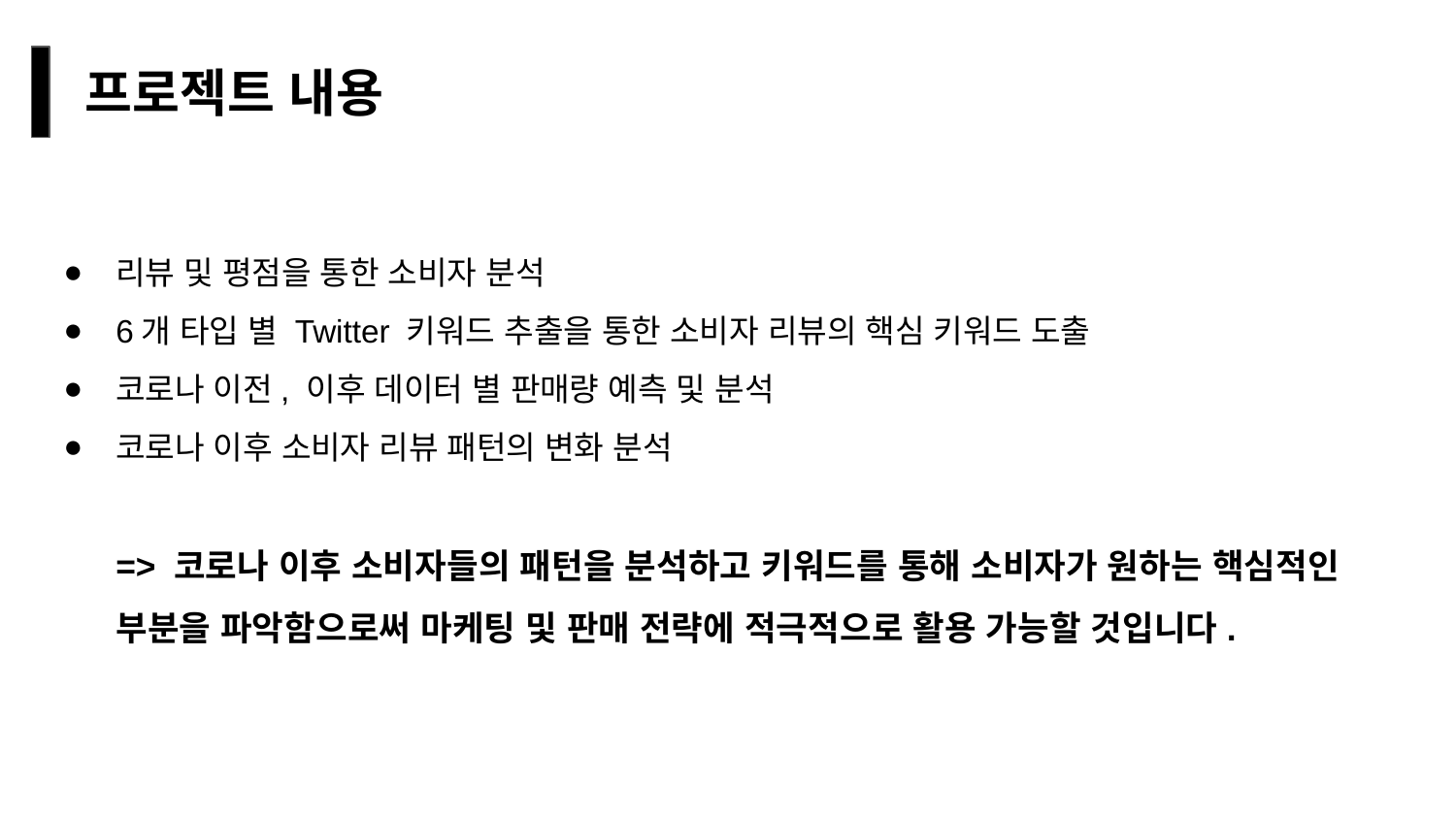

# 프로젝트 내용
리뷰 및 평점을 통한 소비자 분석
6개 타입 별 Twitter 키워드 추출을 통한 소비자 리뷰의 핵심 키워드 도출
코로나 이전, 이후 데이터 별 판매량 예측 및 분석
코로나 이후 소비자 리뷰 패턴의 변화 분석

=> 코로나 이후 소비자들의 패턴을 분석하고 키워드를 통해 소비자가 원하는 핵심적인 부분을 파악함으로써 마케팅 및 판매 전략에 적극적으로 활용 가능할 것입니다.